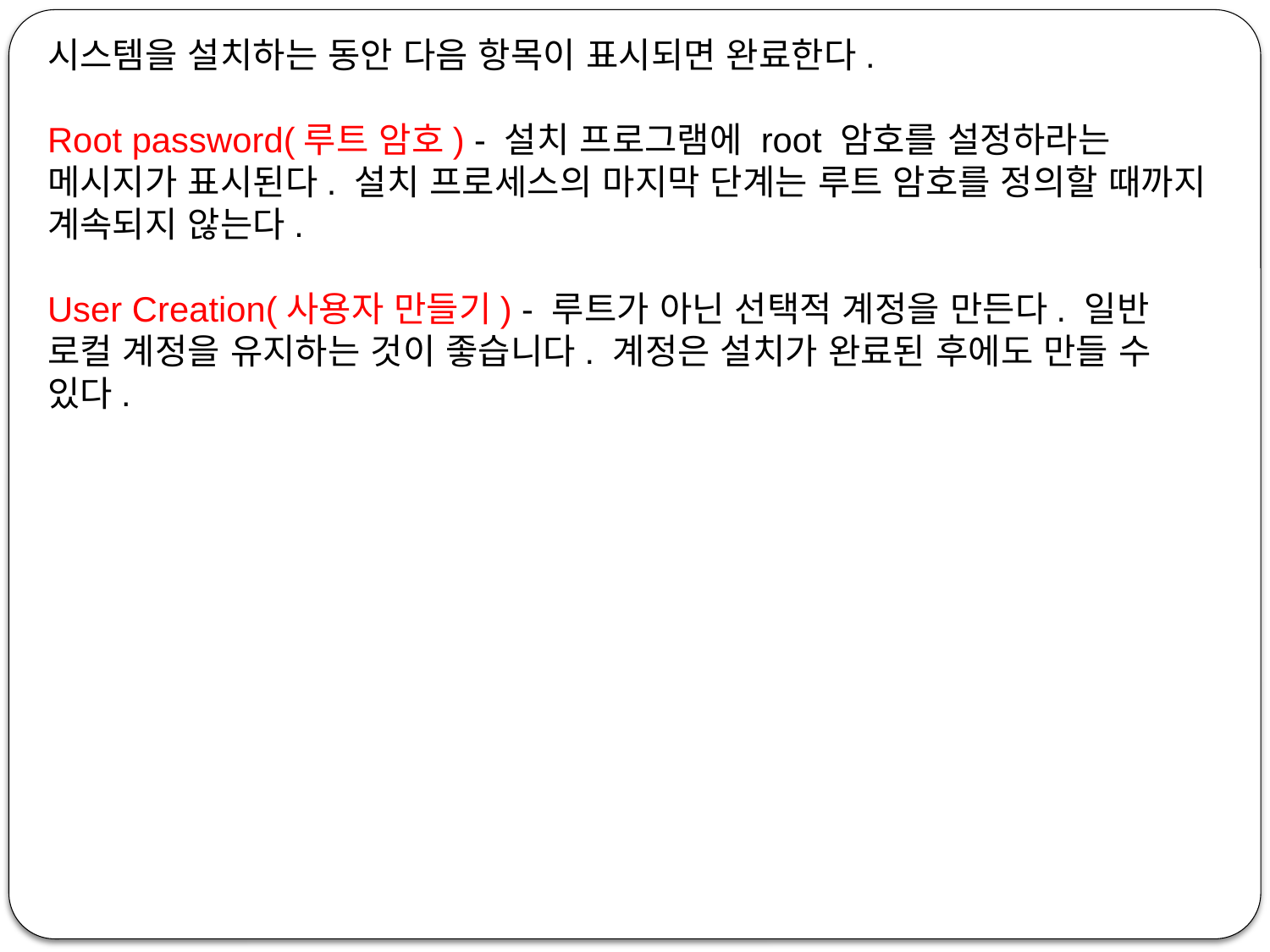

시스템을 설치하는 동안 다음 항목이 표시되면 완료한다.

Root password(루트 암호) - 설치 프로그램에 root 암호를 설정하라는 메시지가 표시된다. 설치 프로세스의 마지막 단계는 루트 암호를 정의할 때까지 계속되지 않는다.

User Creation(사용자 만들기) - 루트가 아닌 선택적 계정을 만든다. 일반 로컬 계정을 유지하는 것이 좋습니다. 계정은 설치가 완료된 후에도 만들 수 있다.